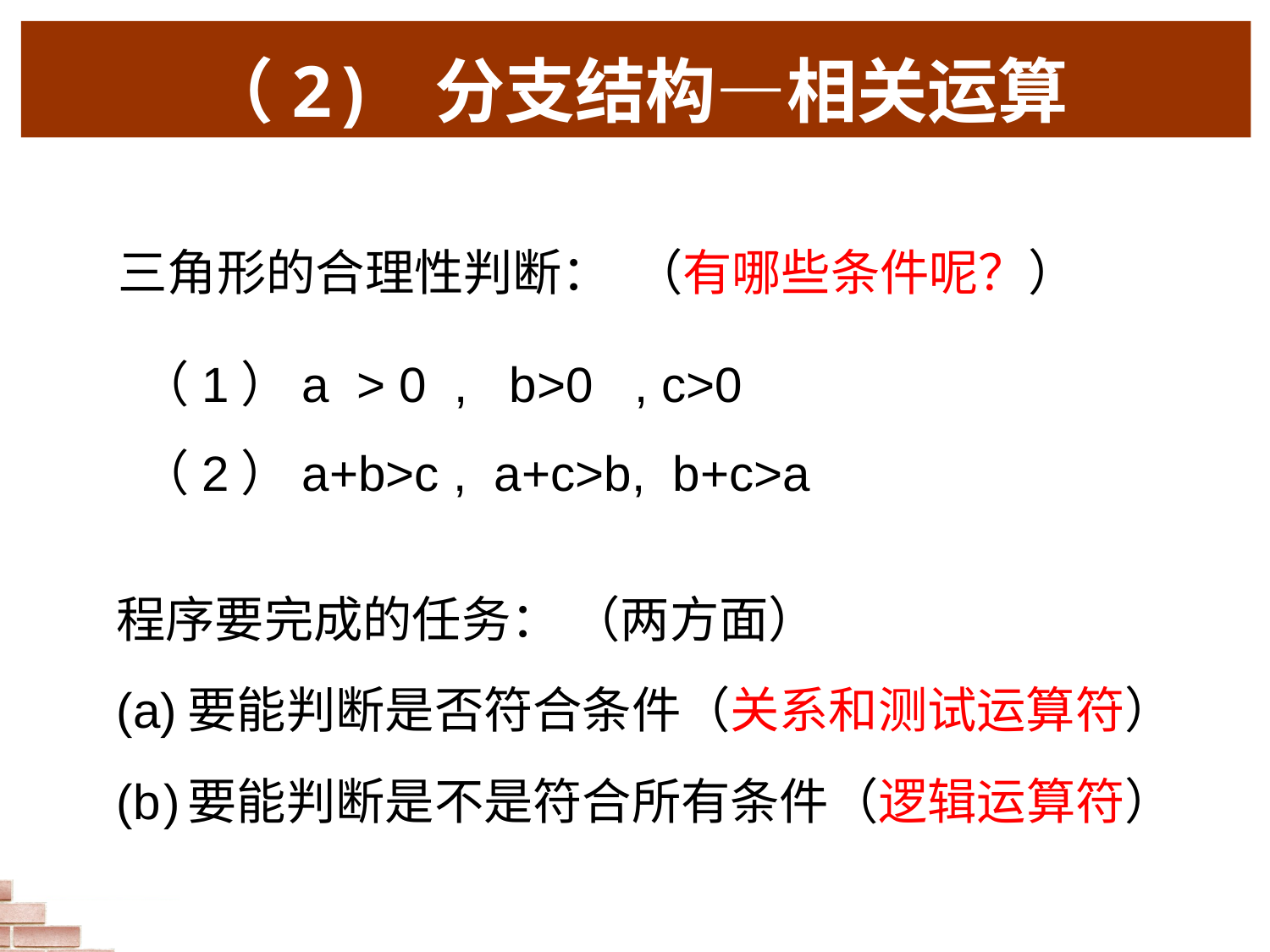

（2) 分支结构—相关运算
三角形的合理性判断：  （有哪些条件呢？）
（1）a  > 0  ,   b>0   , c>0
（2）a+b>c ,  a+c>b,  b+c>a
程序要完成的任务： （两方面）
要能判断是否符合条件（关系和测试运算符）
要能判断是不是符合所有条件（逻辑运算符）